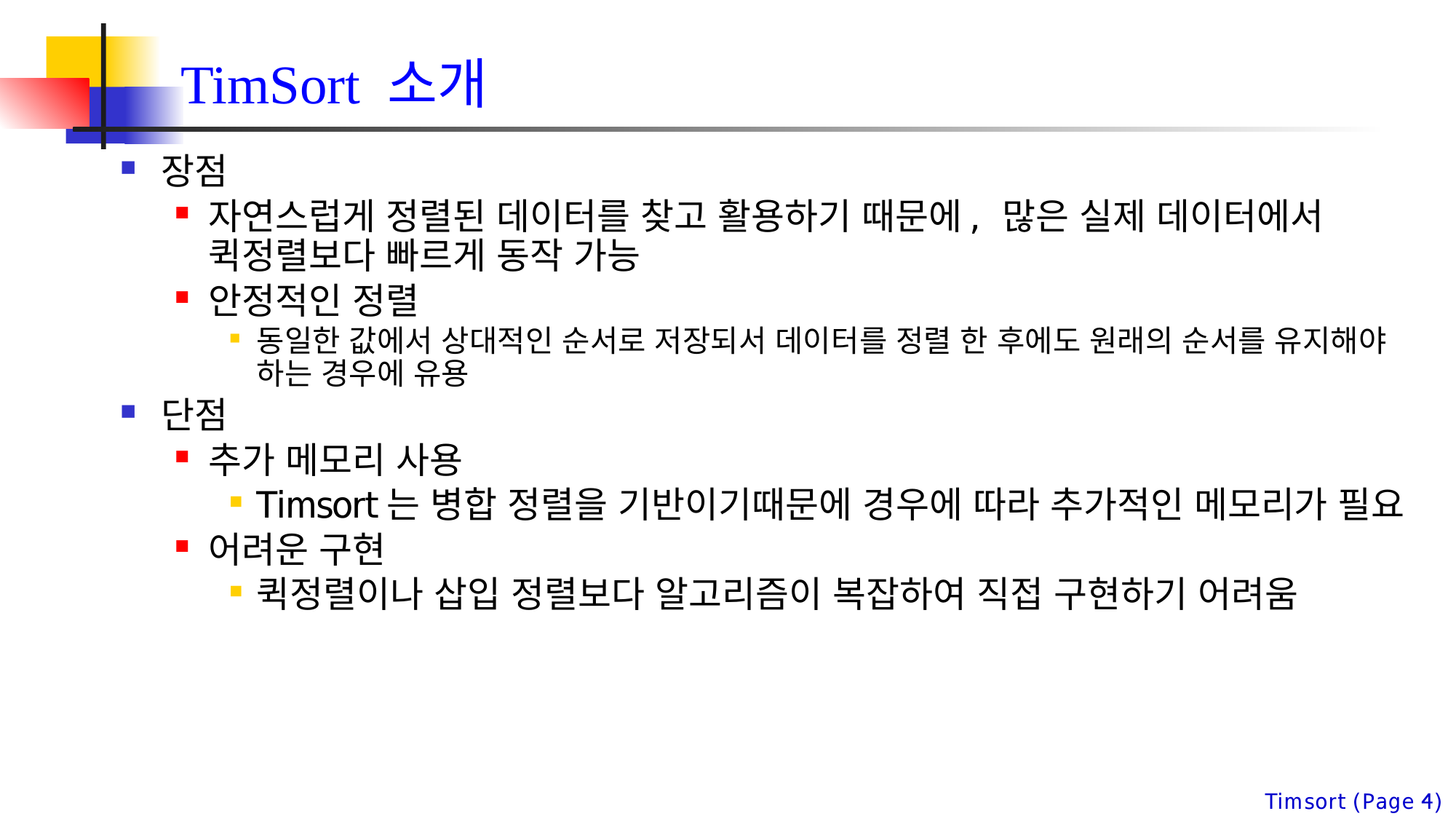

# TimSort 소개
장점
자연스럽게 정렬된 데이터를 찾고 활용하기 때문에, 많은 실제 데이터에서 퀵정렬보다 빠르게 동작 가능
안정적인 정렬
동일한 값에서 상대적인 순서로 저장되서 데이터를 정렬 한 후에도 원래의 순서를 유지해야 하는 경우에 유용
단점
추가 메모리 사용
Timsort는 병합 정렬을 기반이기때문에 경우에 따라 추가적인 메모리가 필요
어려운 구현
퀵정렬이나 삽입 정렬보다 알고리즘이 복잡하여 직접 구현하기 어려움
Timsort (Page 4)